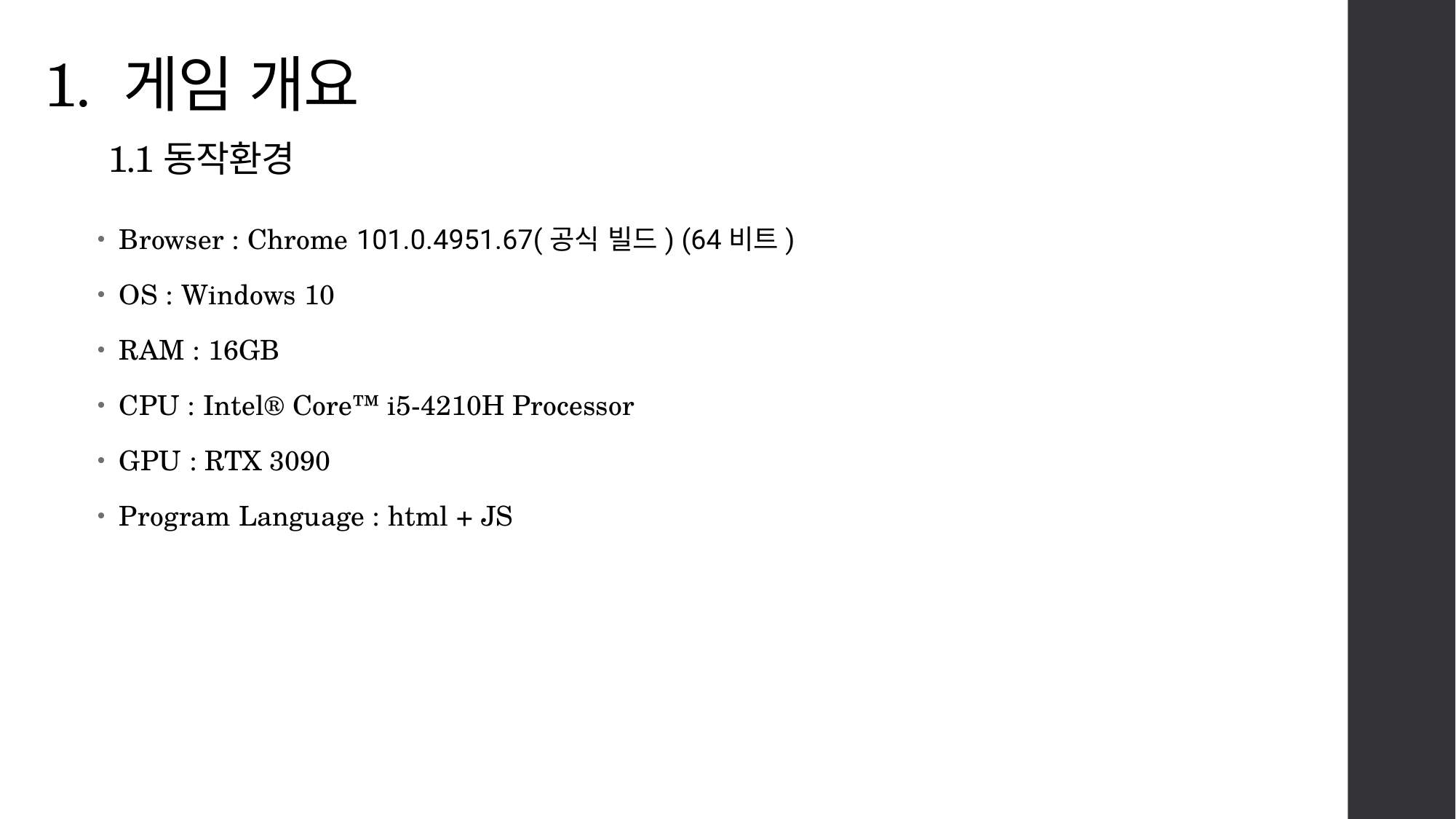

# 1. 게임 개요 1.1동작환경
Browser : Chrome 101.0.4951.67(공식 빌드) (64비트)
OS : Windows 10
RAM : 16GB
CPU : Intel® Core™ i5-4210H Processor
GPU : RTX 3090
Program Language : html + JS